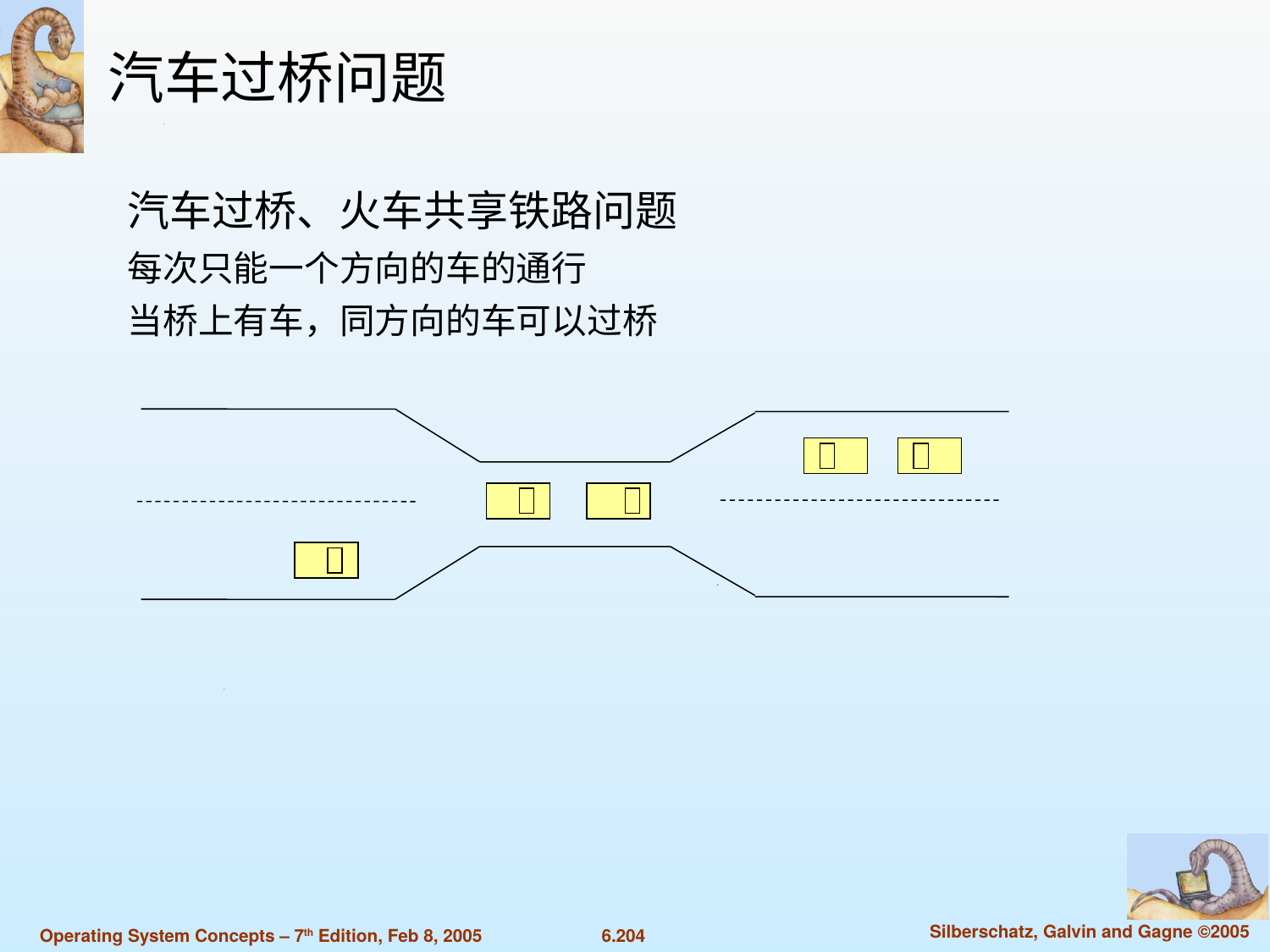

汽车过桥问题
汽车过桥、火车共享铁路问题
每次只能一个方向的车的通行
当桥上有车，同方向的车可以过桥